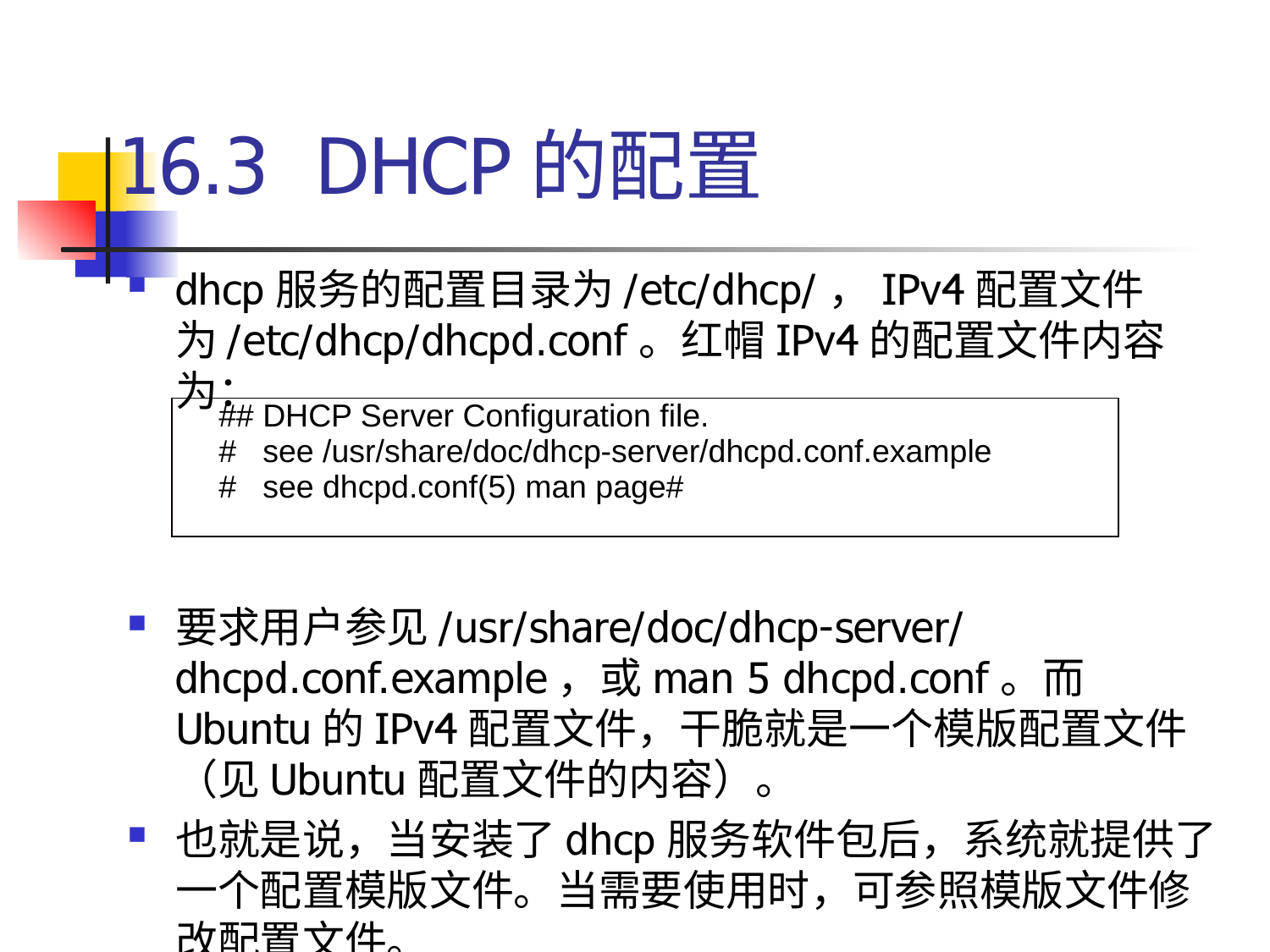

# 16.3  DHCP的配置
dhcp服务的配置目录为/etc/dhcp/，IPv4配置文件为/etc/dhcp/dhcpd.conf。红帽IPv4的配置文件内容为：

要求用户参见/usr/share/doc/dhcp-server/ dhcpd.conf.example，或man 5 dhcpd.conf。而Ubuntu的IPv4配置文件，干脆就是一个模版配置文件（见Ubuntu配置文件的内容）。
也就是说，当安装了dhcp服务软件包后，系统就提供了一个配置模版文件。当需要使用时，可参照模版文件修改配置文件。
| ## DHCP Server Configuration file. # see /usr/share/doc/dhcp-server/dhcpd.conf.example # see dhcpd.conf(5) man page# |
| --- |